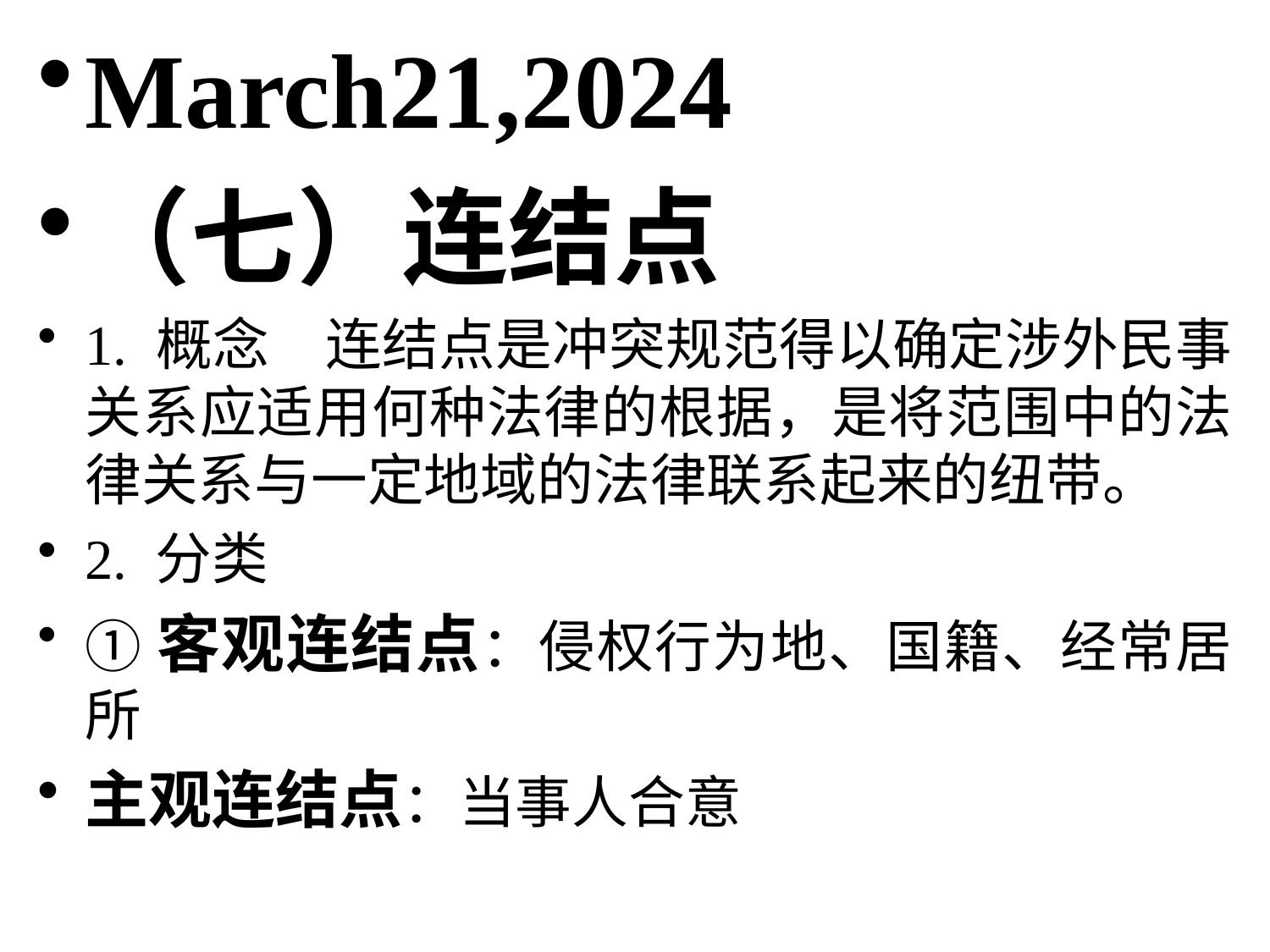

March21,2024
（七）连结点
1. 概念　连结点是冲突规范得以确定涉外民事关系应适用何种法律的根据，是将范围中的法律关系与一定地域的法律联系起来的纽带。
2. 分类
①客观连结点：侵权行为地、国籍、经常居所
主观连结点：当事人合意